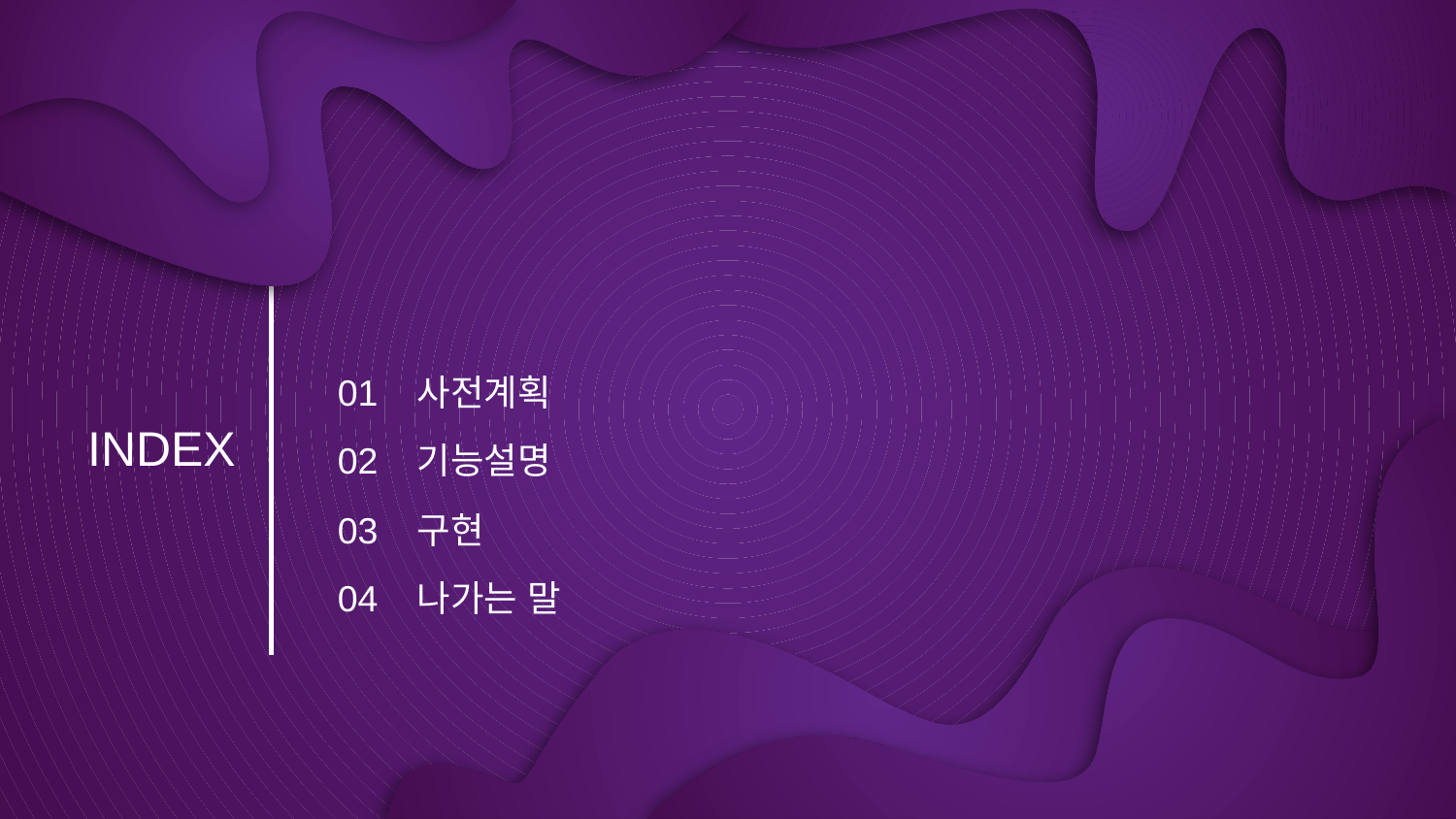

01   사전계획
# INDEX
02   기능설명
03   구현
04   나가는 말